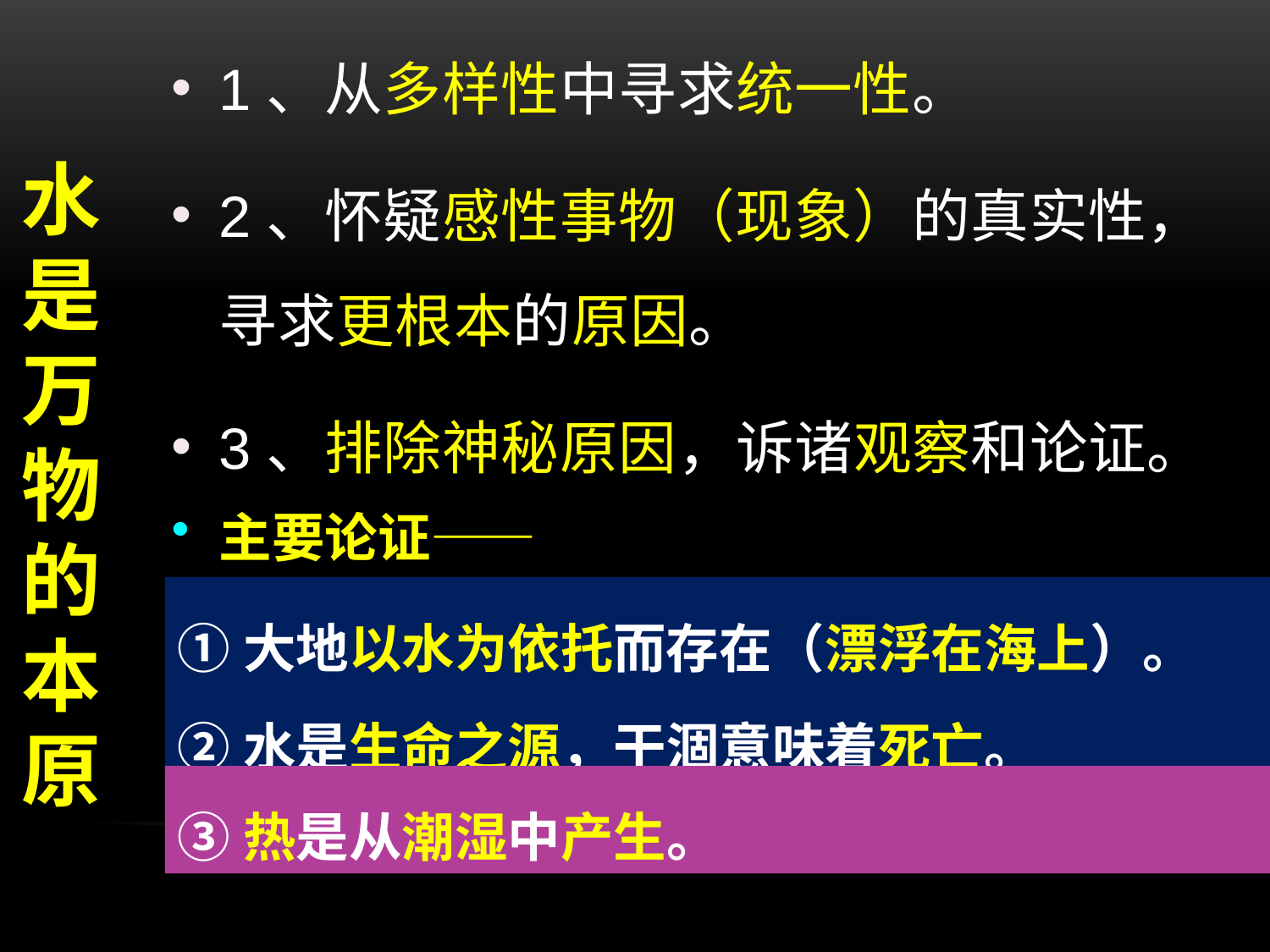

1、从多样性中寻求统一性。
2、怀疑感性事物（现象）的真实性，寻求更根本的原因。
3、排除神秘原因，诉诸观察和论证。
水是万物的本原
主要论证——
①大地以水为依托而存在（漂浮在海上）。
②水是生命之源，干涸意味着死亡。
③热是从潮湿中产生。